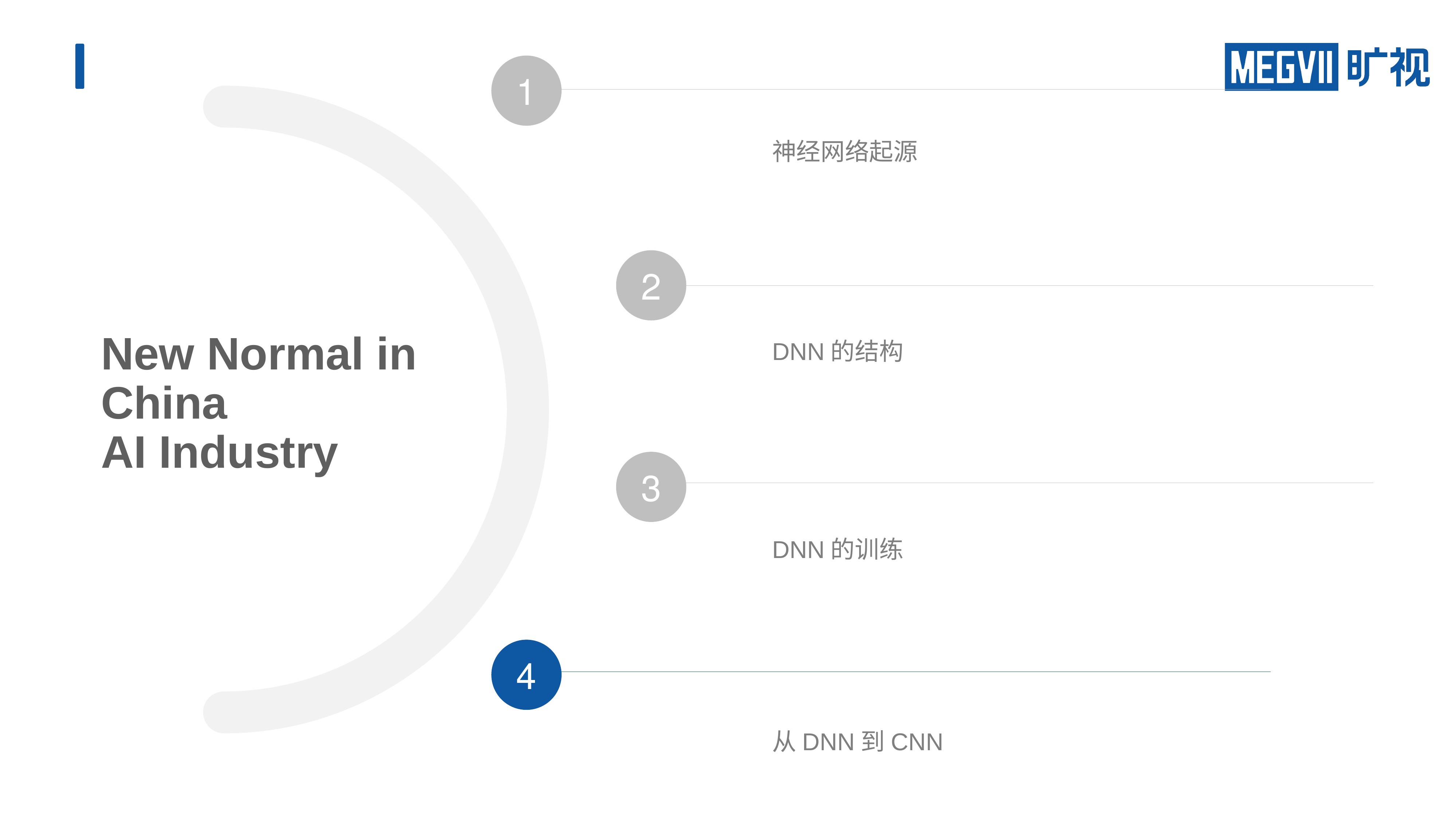

1

神经网络起源
2
DNN的结构
New Normal in China
AI Industry
3
DNN的训练
4
从DNN到CNN